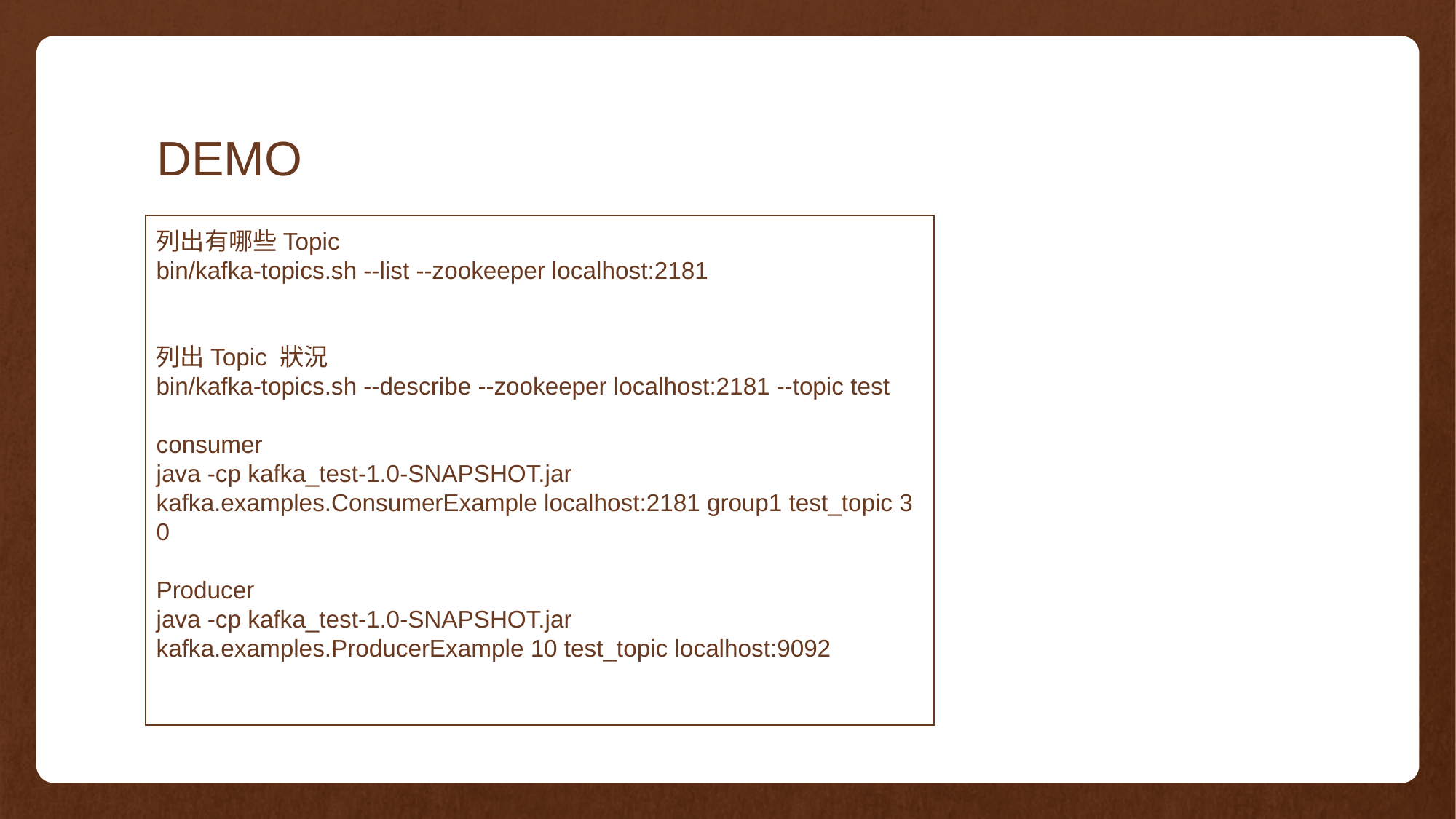

# DEMO
列出有哪些Topic
bin/kafka-topics.sh --list --zookeeper localhost:2181

列出Topic 狀況
bin/kafka-topics.sh --describe --zookeeper localhost:2181 --topic test

consumer
java -cp kafka_test-1.0-SNAPSHOT.jar kafka.examples.ConsumerExample localhost:2181 group1 test_topic 3 0
Producer
java -cp kafka_test-1.0-SNAPSHOT.jar kafka.examples.ProducerExample 10 test_topic localhost:9092